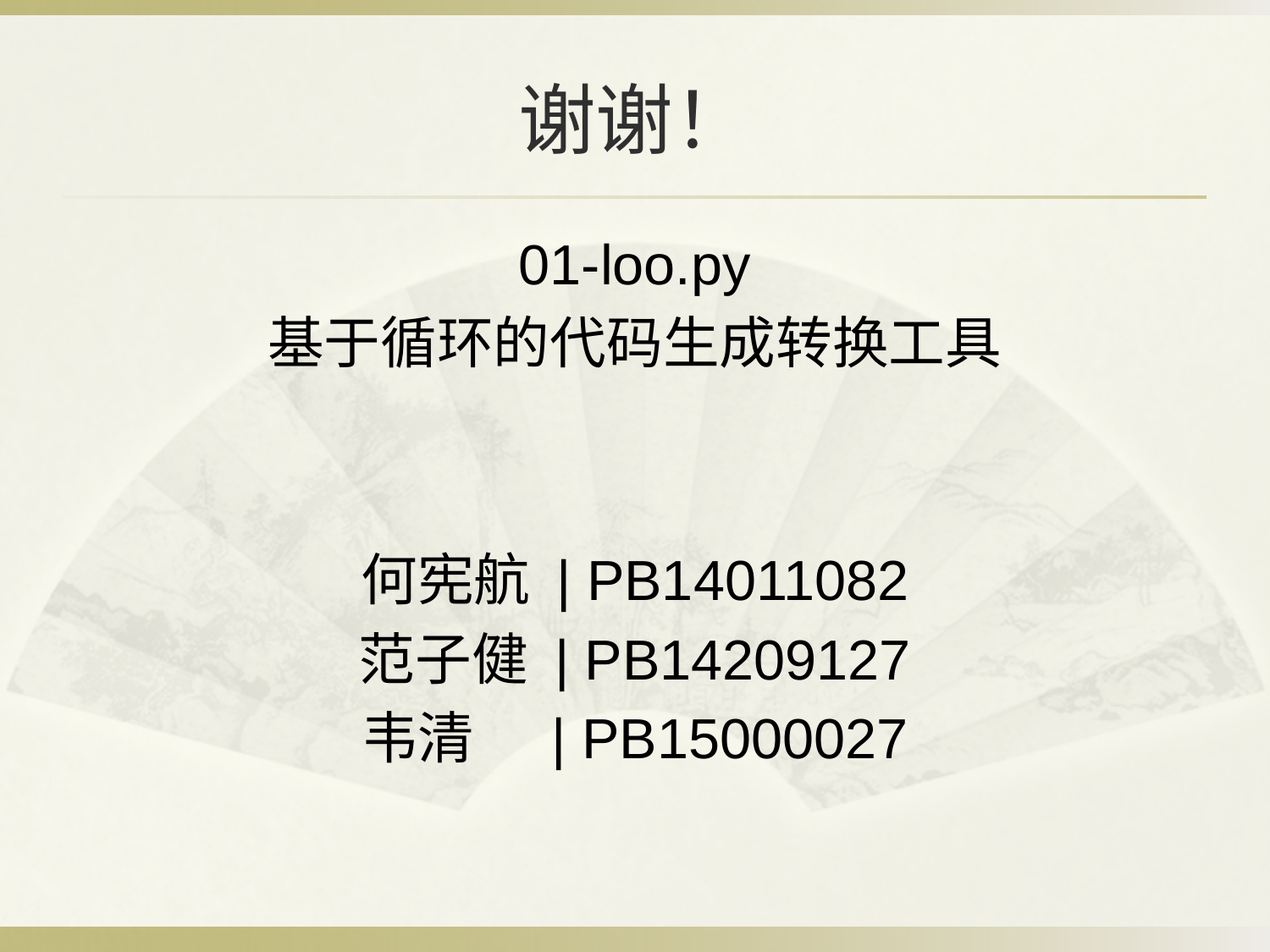

# 谢谢！
01-loo.py
基于循环的代码生成转换工具

何宪航 | PB14011082
范子健 | PB14209127
韦清     | PB15000027